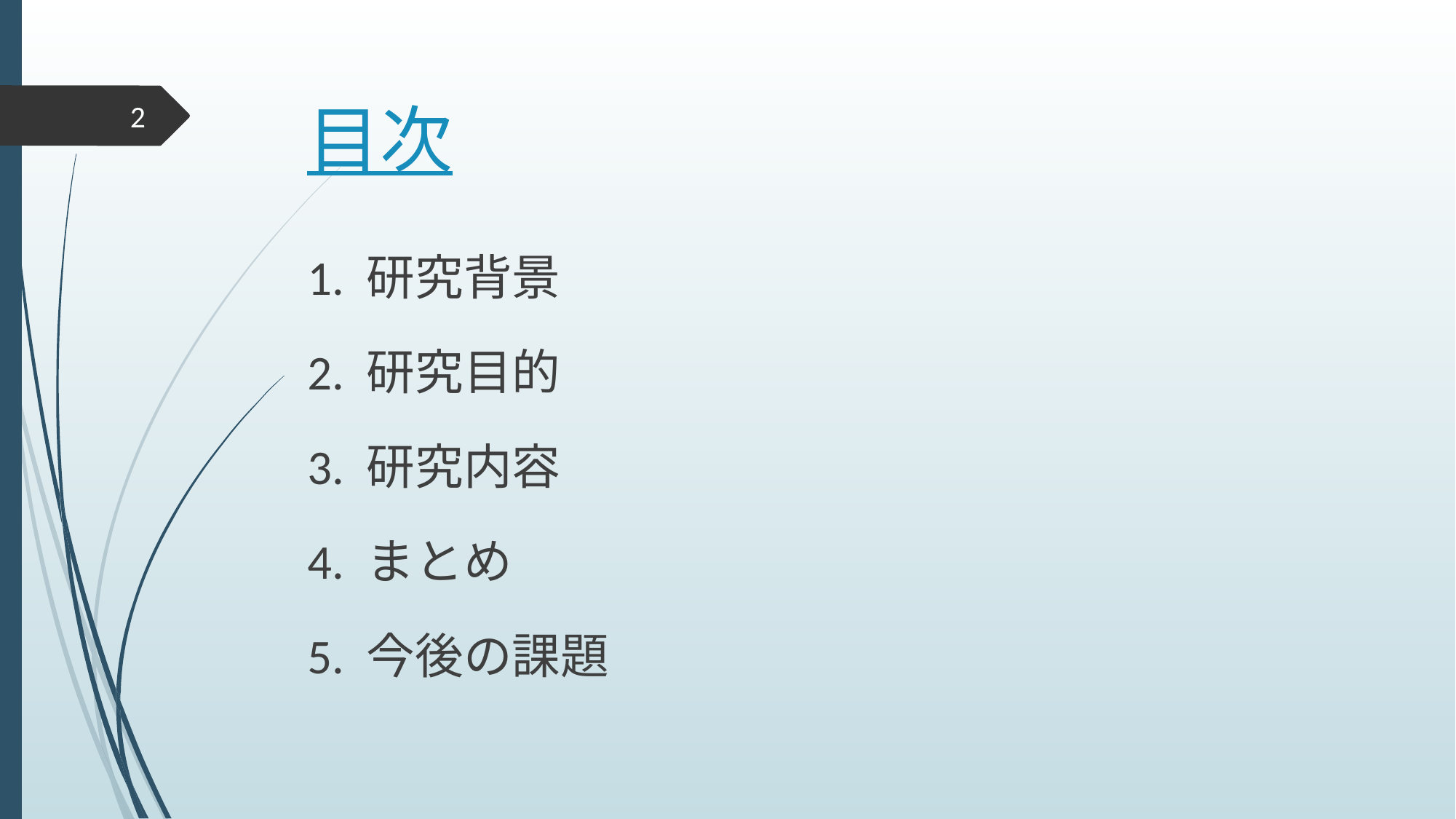

# 目次
2
1. 研究背景
2. 研究目的
3. 研究内容
4. まとめ
5. 今後の課題